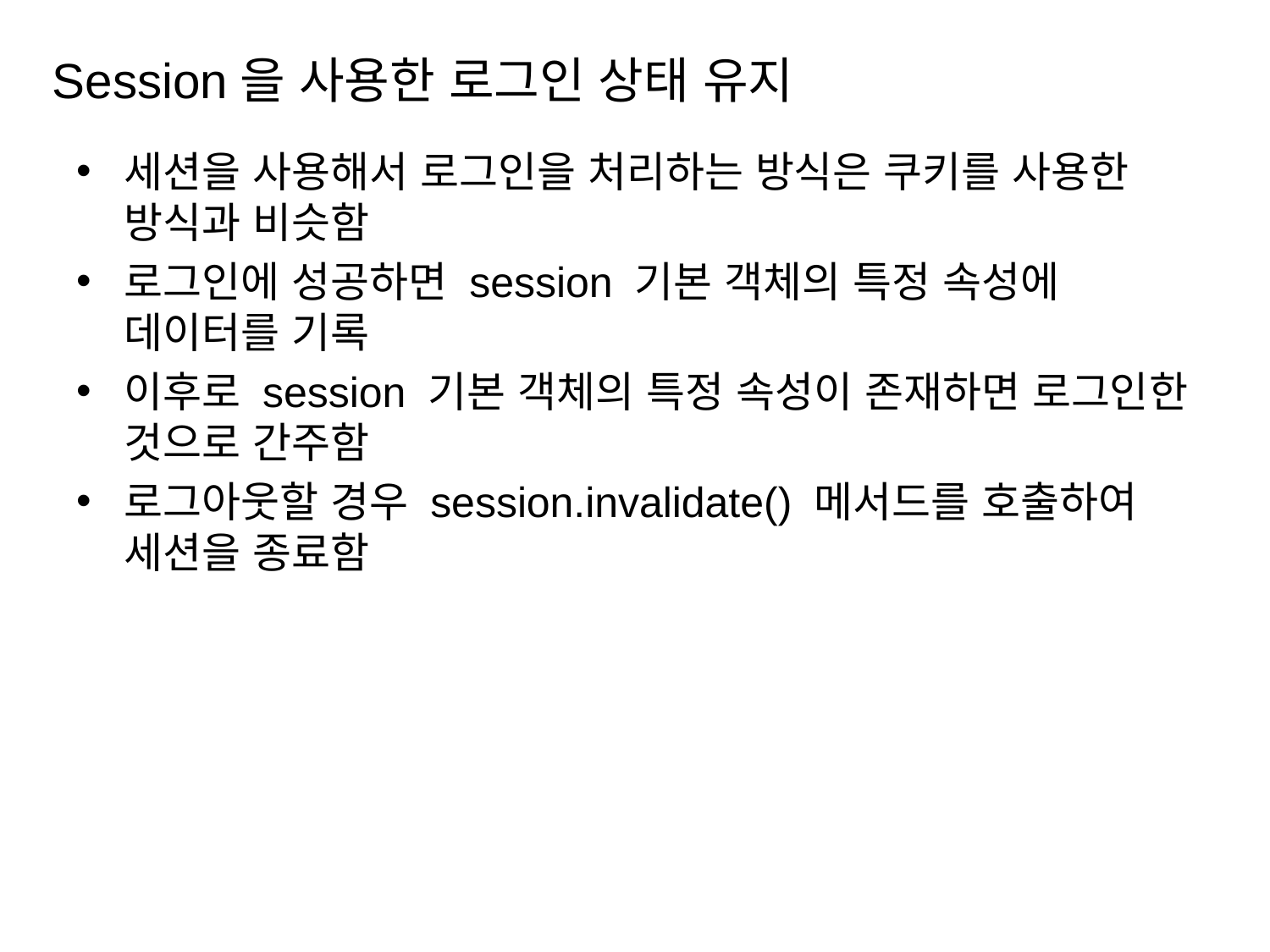

# Session을 사용한 로그인 상태 유지
세션을 사용해서 로그인을 처리하는 방식은 쿠키를 사용한 방식과 비슷함
로그인에 성공하면 session 기본 객체의 특정 속성에 데이터를 기록
이후로 session 기본 객체의 특정 속성이 존재하면 로그인한 것으로 간주함
로그아웃할 경우 session.invalidate() 메서드를 호출하여 세션을 종료함